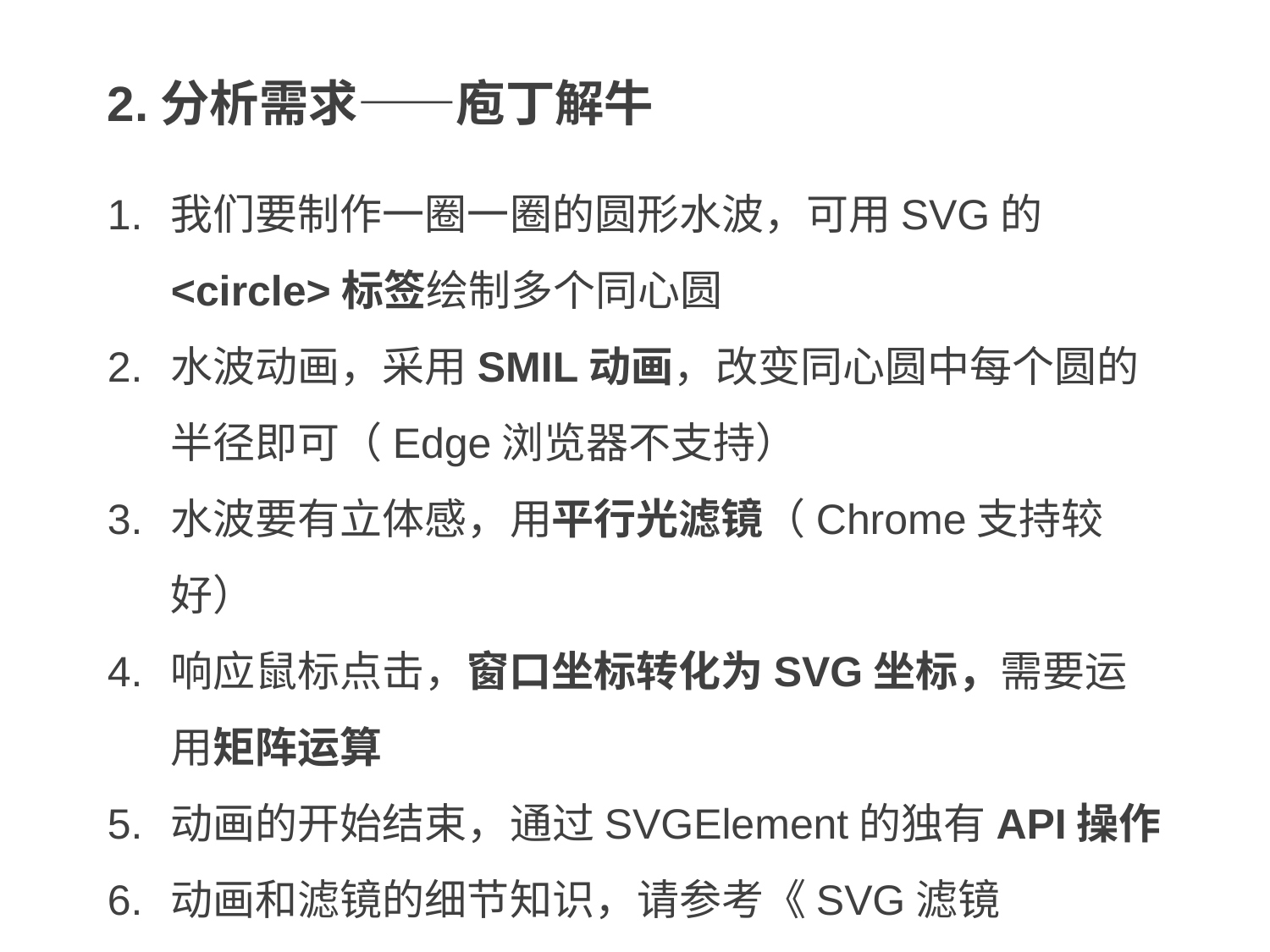

2.分析需求——庖丁解牛
我们要制作一圈一圈的圆形水波，可用SVG的<circle>标签绘制多个同心圆
水波动画，采用SMIL动画，改变同心圆中每个圆的半径即可（Edge浏览器不支持）
水波要有立体感，用平行光滤镜（Chrome支持较好）
响应鼠标点击，窗口坐标转化为SVG坐标，需要运用矩阵运算
动画的开始结束，通过SVGElement的独有API操作
动画和滤镜的细节知识，请参考《SVG滤镜（一）》，《SVG滤镜（二）》，《SVG文字路径》等